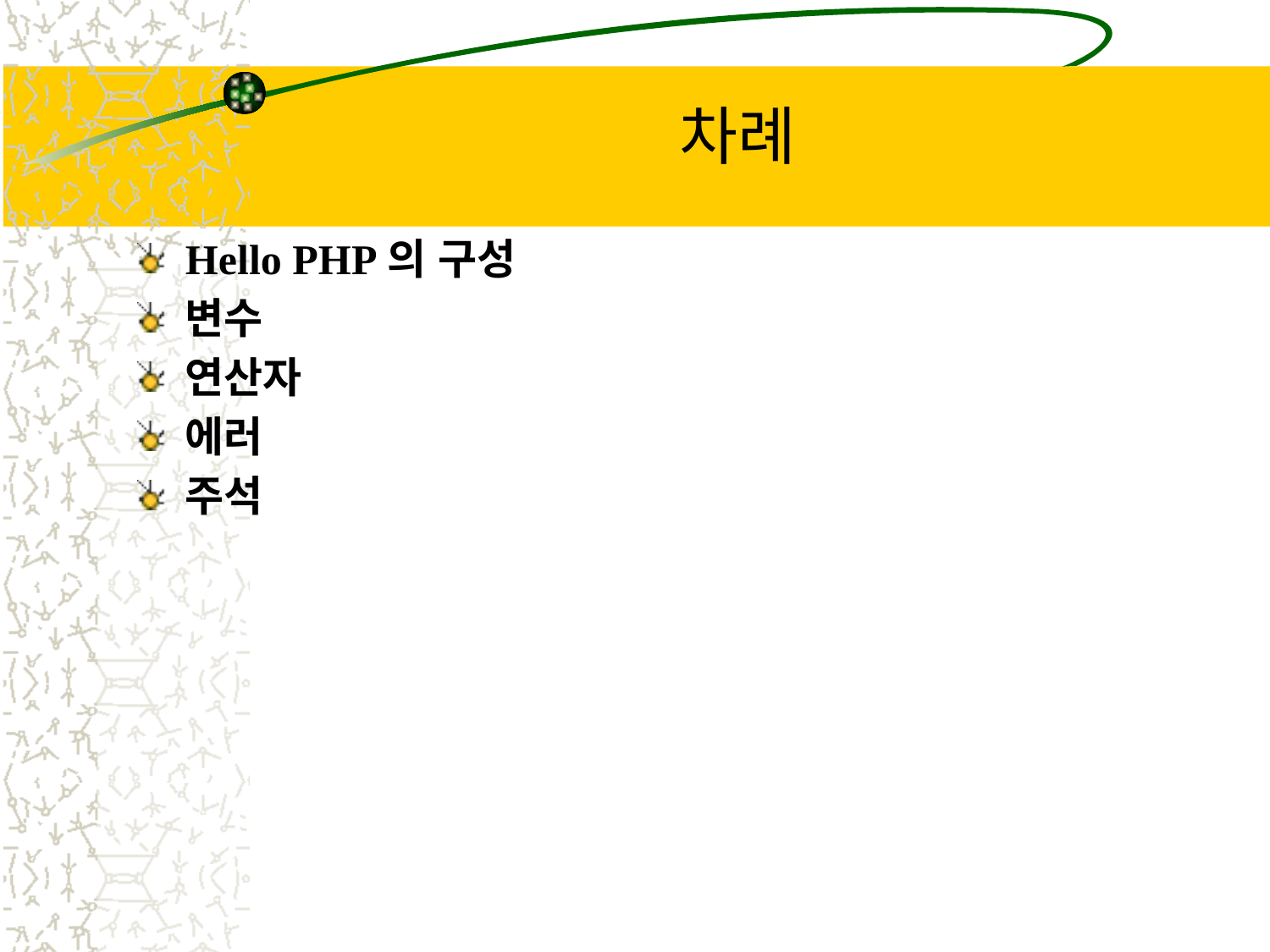

# 차례
Hello PHP의 구성
변수
연산자
에러
주석